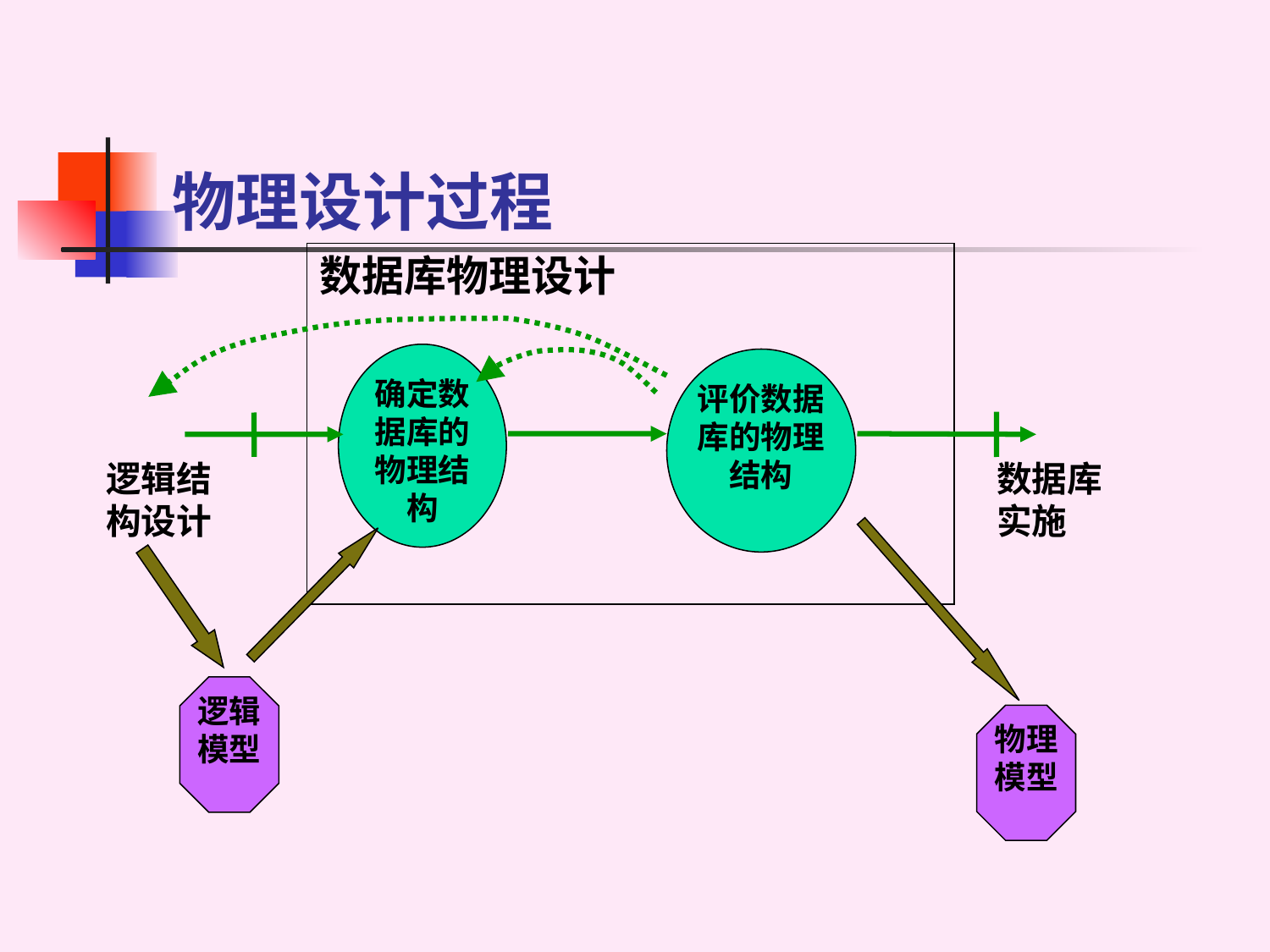

# 物理设计过程
数据库物理设计

确定数据库的物理结构
评价数据库的物理结构

逻辑结
构设计
数据库
实施

逻辑
模型
物理
模型